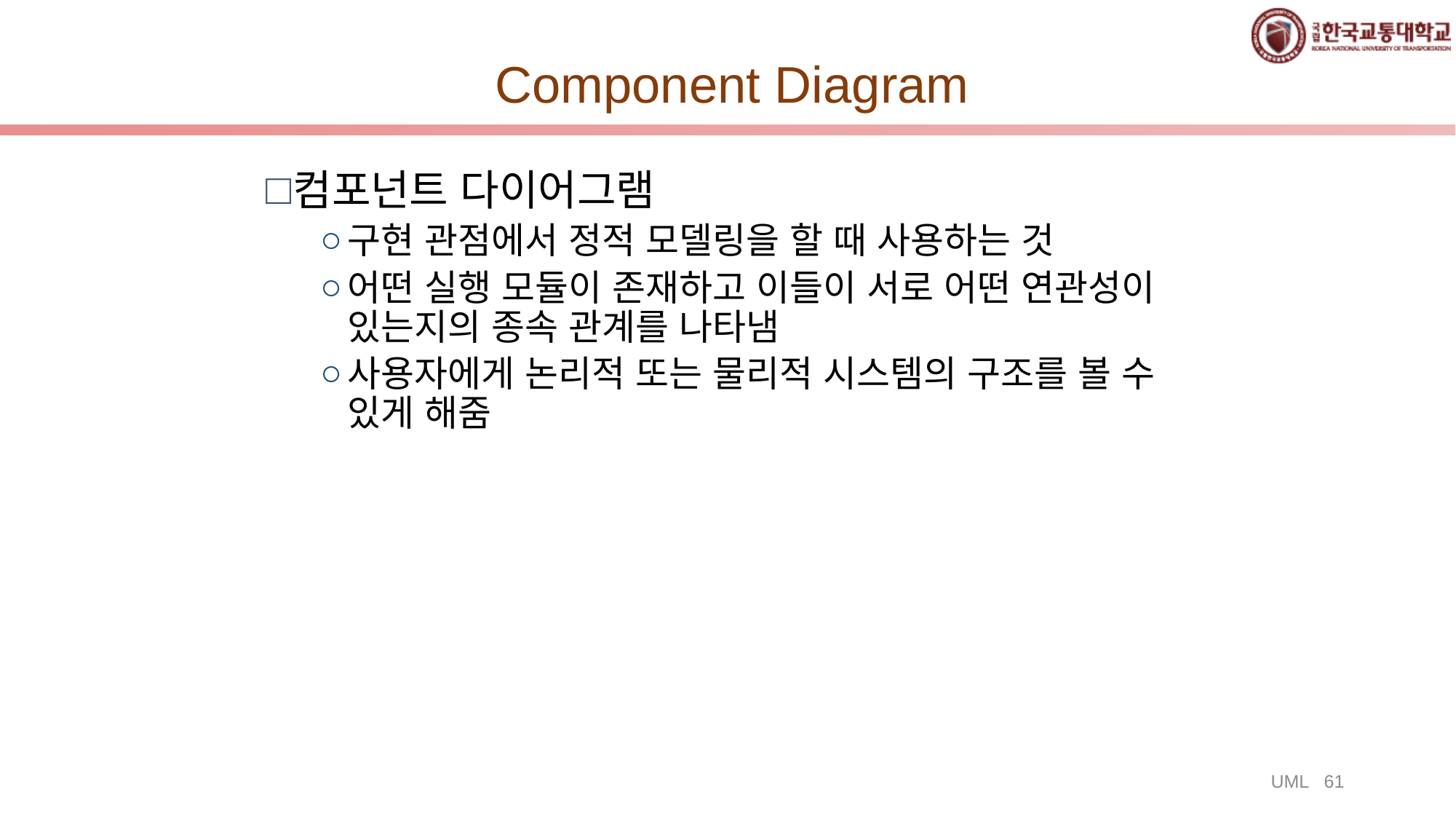

# Component Diagram
컴포넌트 다이어그램
구현 관점에서 정적 모델링을 할 때 사용하는 것
어떤 실행 모듈이 존재하고 이들이 서로 어떤 연관성이 있는지의 종속 관계를 나타냄
사용자에게 논리적 또는 물리적 시스템의 구조를 볼 수 있게 해줌

UML   61